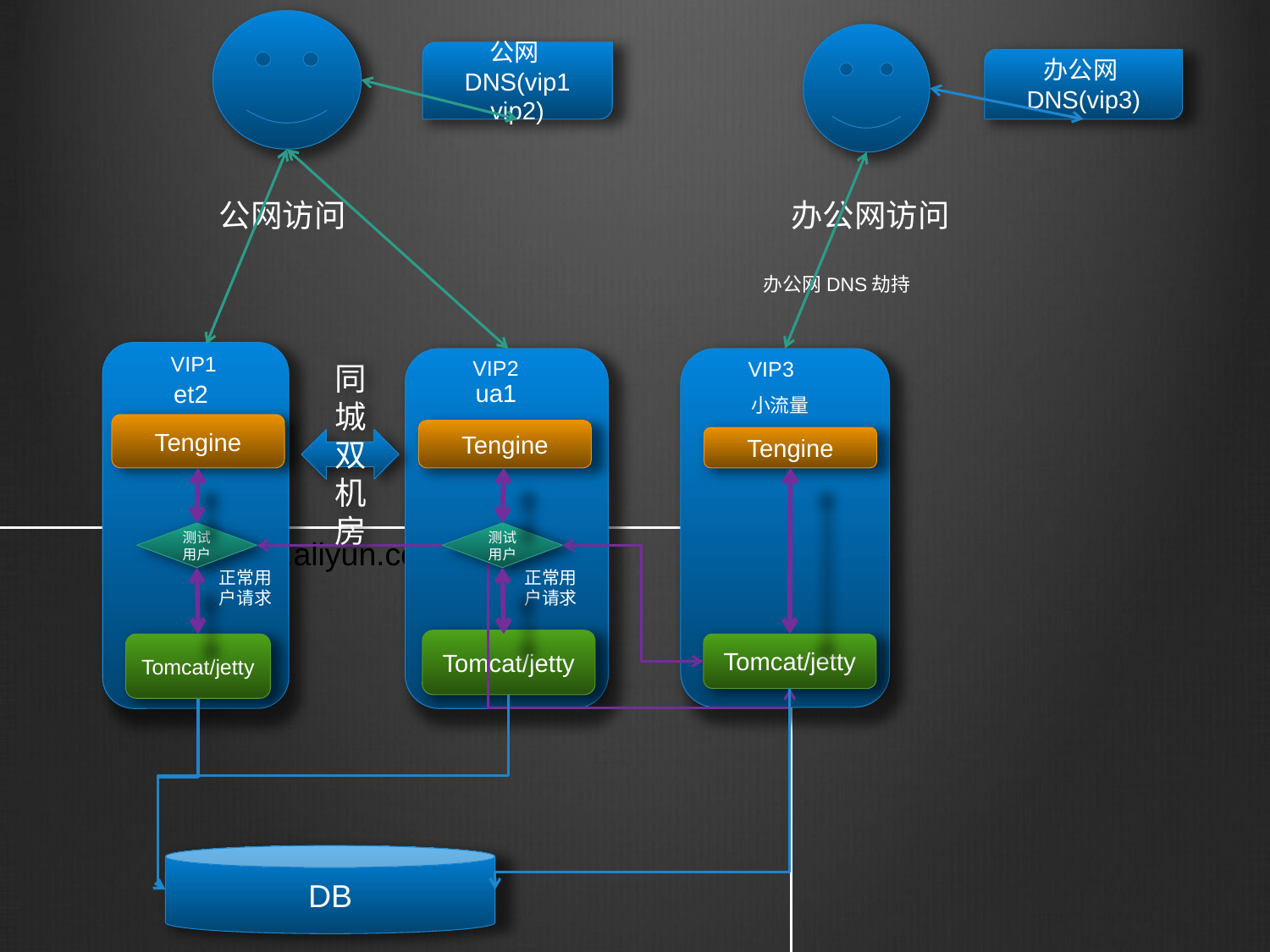

公网DNS(vip1 vip2)
办公网DNS(vip3)
公网访问
办公网访问
办公网DNS劫持

VIP1

VIP2

VIP3

ua1
et2
小流量
Tengine
Tengine
Tengine
同城双机房
测试用户
测试用户
m.aliyun.com
正常用户请求
正常用户请求
Tomcat/jetty
Tomcat/jetty
Tomcat/jetty
DB